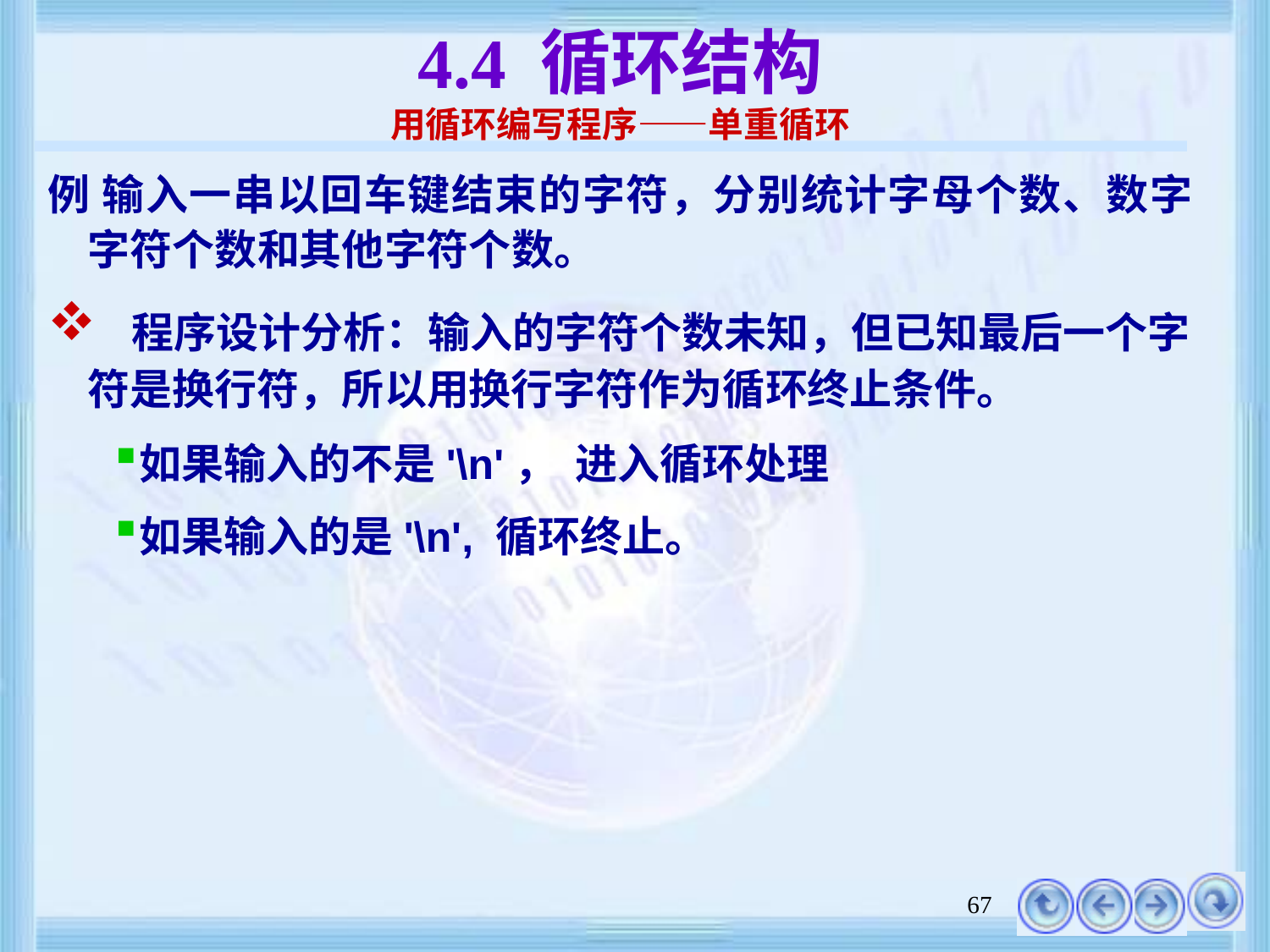

# 4.4 循环结构 用循环编写程序——单重循环
例 输入一串以回车键结束的字符，分别统计字母个数、数字字符个数和其他字符个数。
  程序设计分析：输入的字符个数未知，但已知最后一个字符是换行符，所以用换行字符作为循环终止条件。
如果输入的不是'\n'，  进入循环处理
如果输入的是'\n', 循环终止。

67